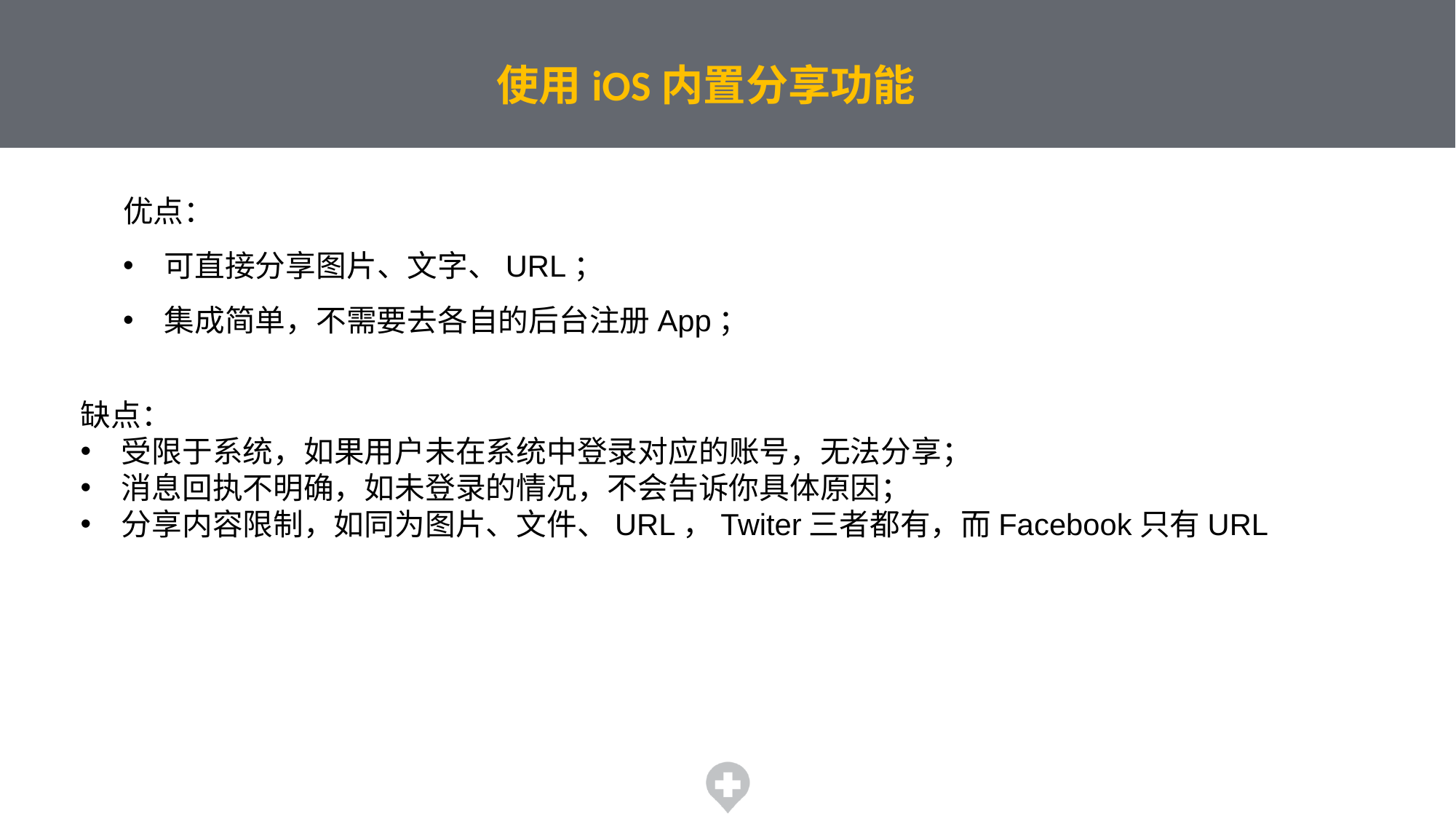

使用iOS内置分享功能
优点：
可直接分享图片、文字、URL；
集成简单，不需要去各自的后台注册App；
缺点：
受限于系统，如果用户未在系统中登录对应的账号，无法分享；
消息回执不明确，如未登录的情况，不会告诉你具体原因；
分享内容限制，如同为图片、文件、URL，Twiter三者都有，而Facebook只有URL